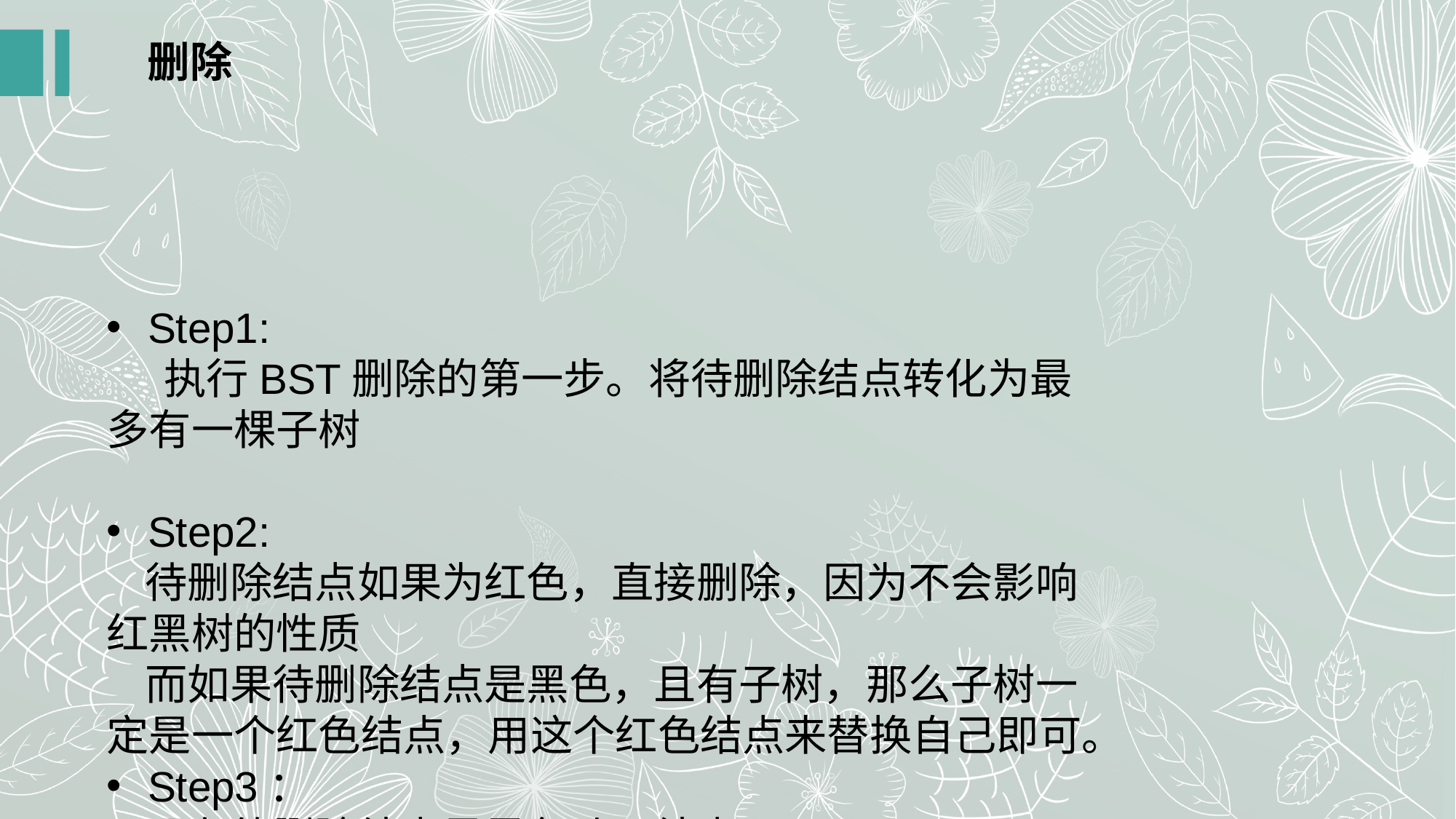

删除

Step1:
     执行BST删除的第一步。将待删除结点转化为最多有一棵子树

Step2:
   待删除结点如果为红色，直接删除，因为不会影响红黑树的性质
   而如果待删除结点是黑色，且有子树，那么子树一定是一个红色结点，用这个红色结点来替换自己即可。
Step3：
   现在待删除结点是黑色叶子结点。
   删除这个结点会使得这棵子树的bh值-1，那么兄弟子树的bh值会比他高。需要进行调整。